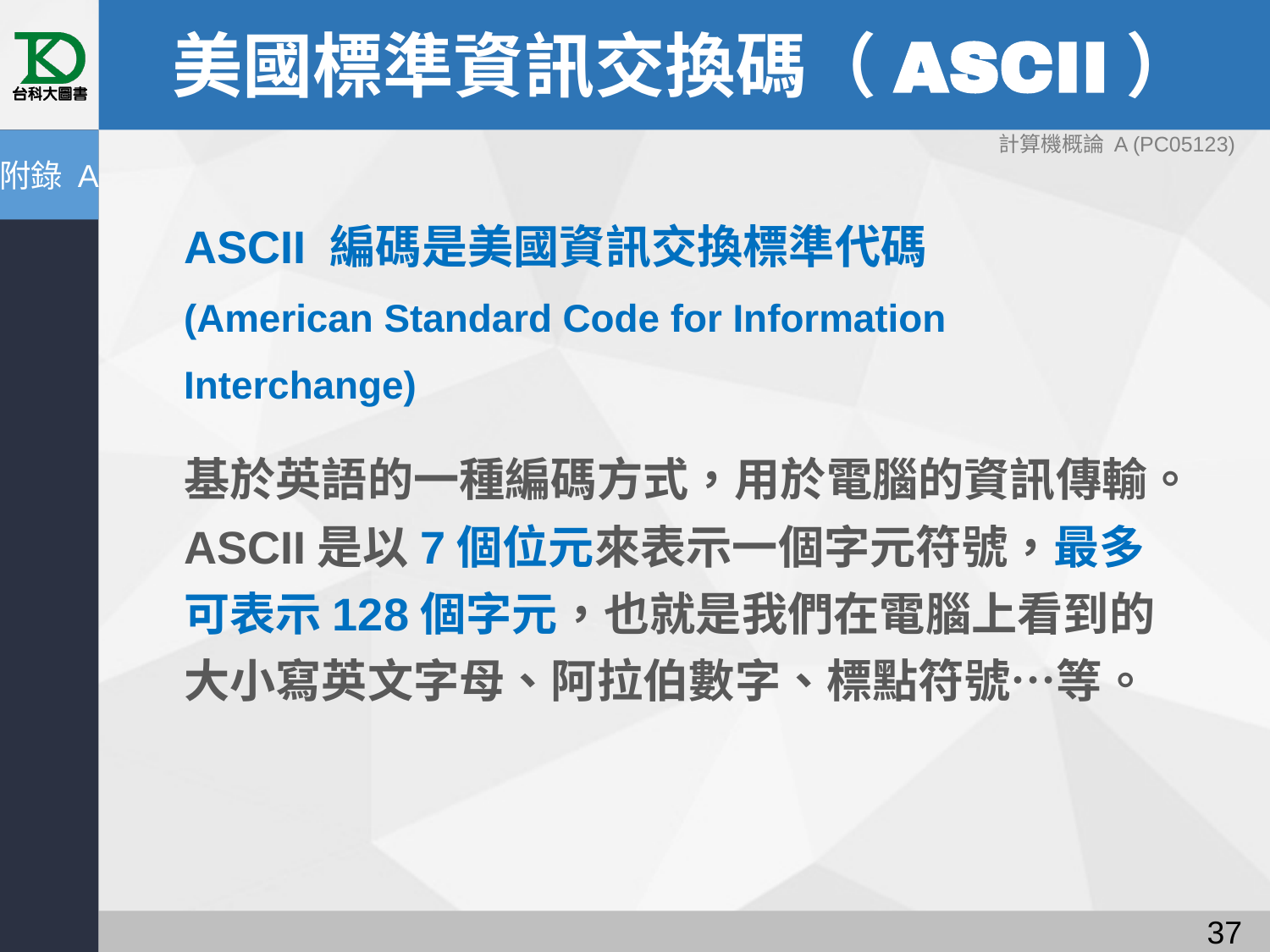

# 美國標準資訊交換碼（ASCII）
計算機概論 A (PC05123)
附錄 A
ASCII 編碼是美國資訊交換標準代碼
(American Standard Code for Information Interchange)
基於英語的一種編碼方式，用於電腦的資訊傳輸。ASCII是以7個位元來表示一個字元符號，最多可表示128個字元，也就是我們在電腦上看到的大小寫英文字母、阿拉伯數字、標點符號…等。
37